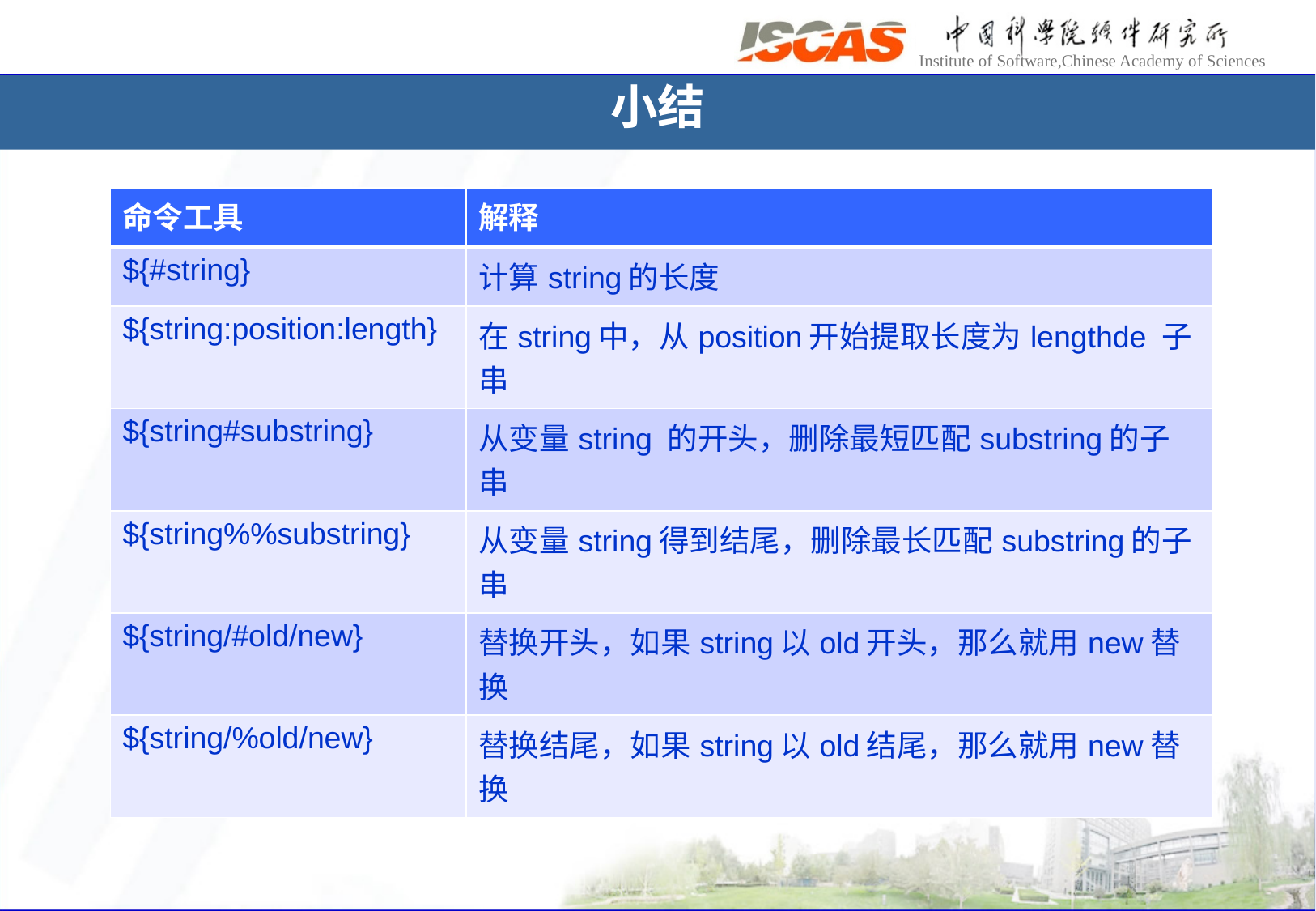

# 小结
| 命令工具 | 解释 |
| --- | --- |
| ${#string} | 计算string的长度 |
| ${string:position:length} | 在string中，从position开始提取长度为lengthde 子串 |
| ${string#substring} | 从变量string 的开头，删除最短匹配substring的子串 |
| ${string%%substring} | 从变量string得到结尾，删除最长匹配substring的子串 |
| ${string/#old/new} | 替换开头，如果string以old开头，那么就用new替换 |
| ${string/%old/new} | 替换结尾，如果string以old结尾，那么就用new替换 |